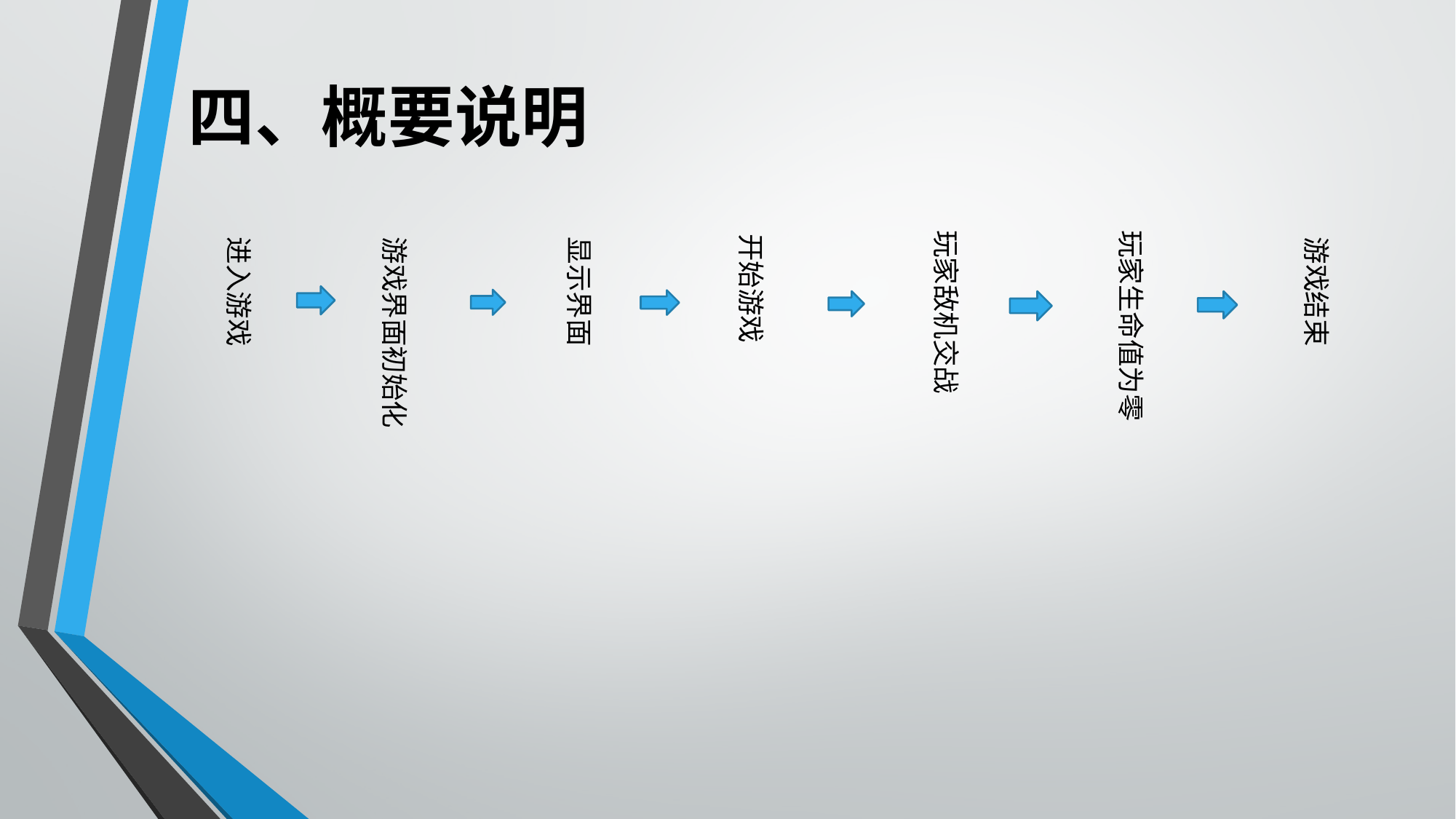

# 四、概要说明
玩家敌机交战
玩家生命值为零
开始游戏
进入游戏
游戏界面初始化
显示界面
游戏结束